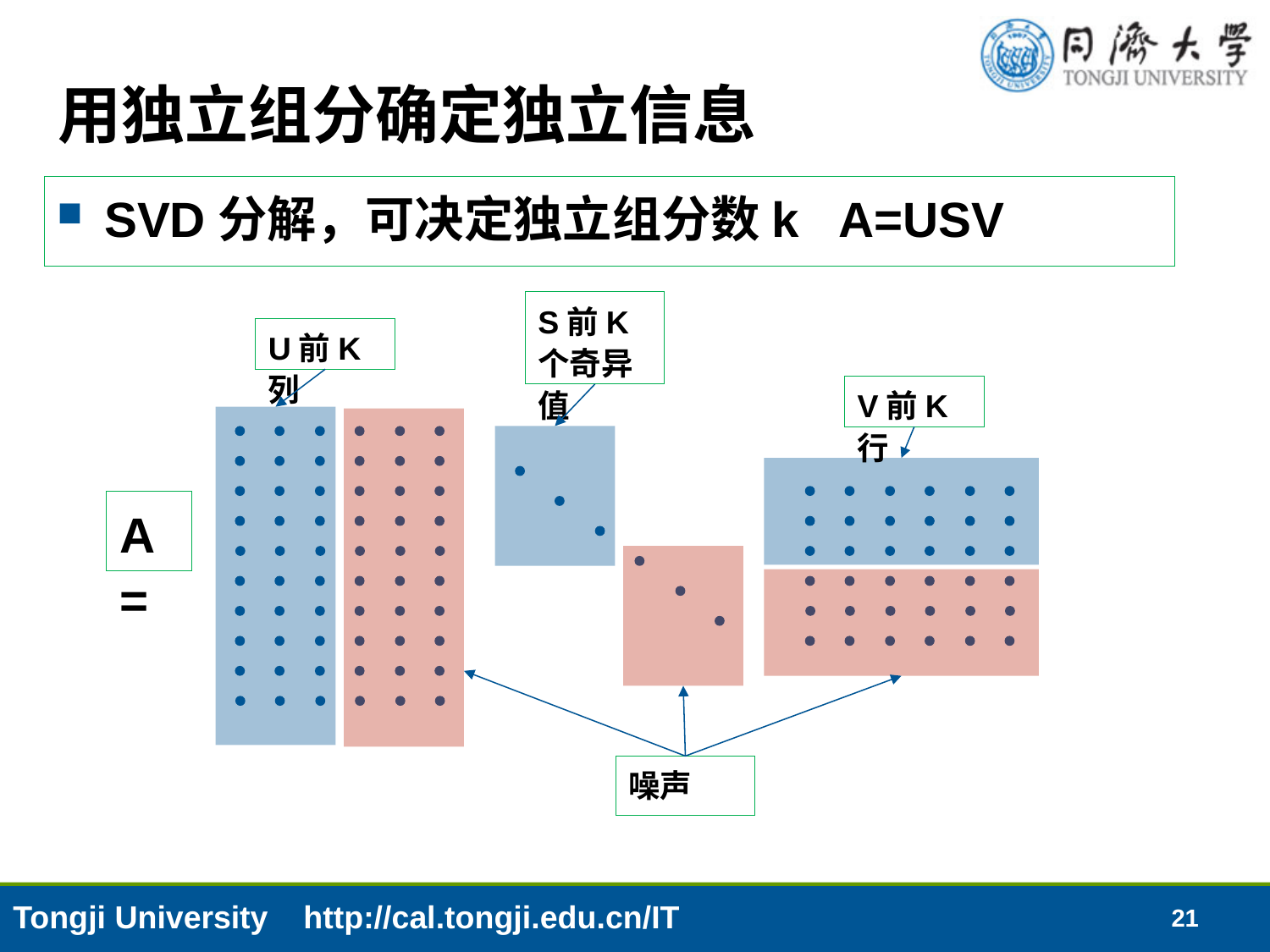

# 用独立组分确定独立信息
SVD分解，可决定独立组分数k   A=USV
S前K个奇异值
U前K列
V前K行

A=

噪声